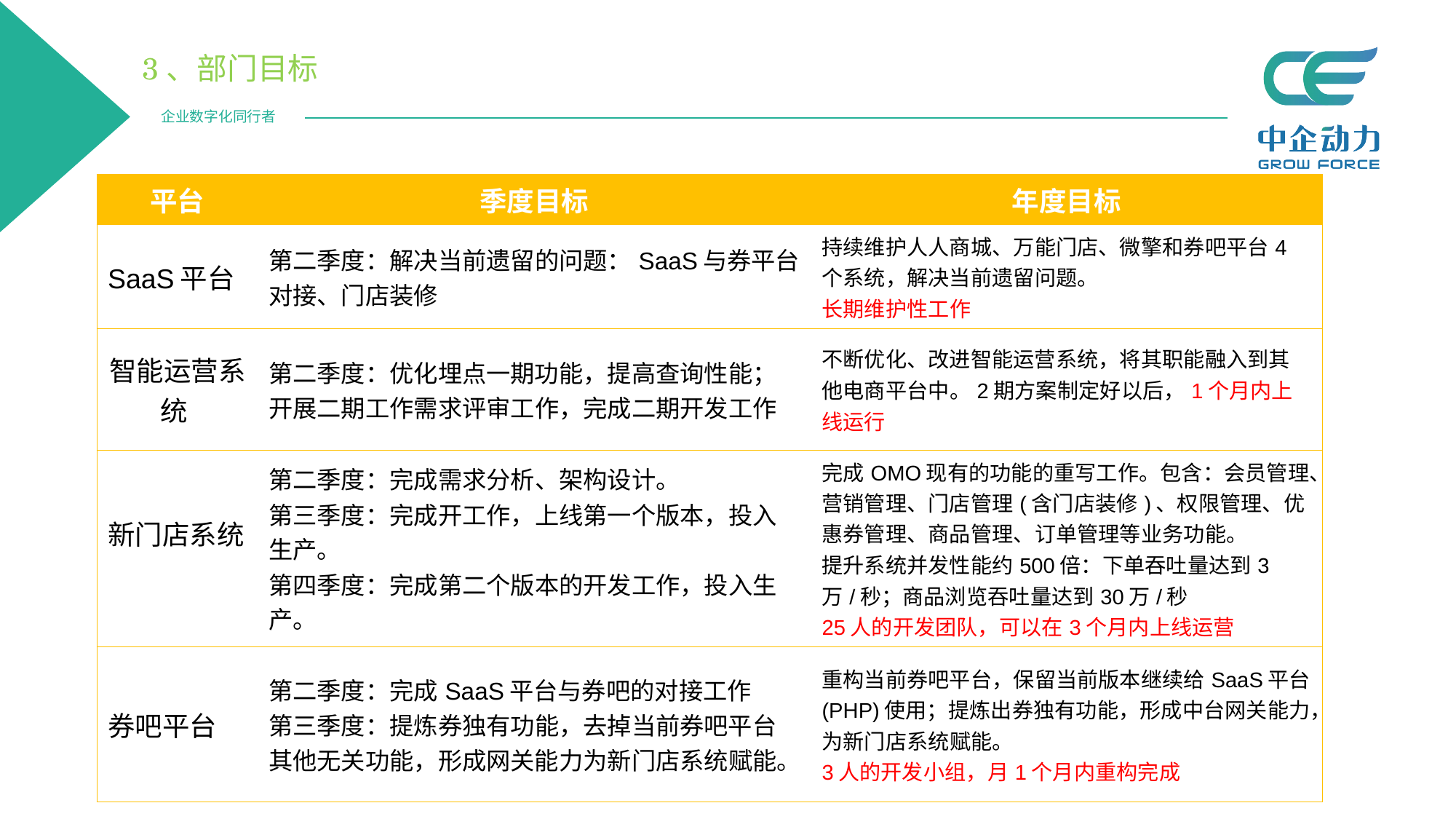

3、部门目标
| 平台 | 季度目标 | 年度目标 |
| --- | --- | --- |
| SaaS平台 | 第二季度：解决当前遗留的问题：SaaS与券平台对接、门店装修 | 持续维护人人商城、万能门店、微擎和券吧平台4个系统，解决当前遗留问题。 长期维护性工作 |
| 智能运营系统 | 第二季度：优化埋点一期功能，提高查询性能；开展二期工作需求评审工作，完成二期开发工作 | 不断优化、改进智能运营系统，将其职能融入到其他电商平台中。2期方案制定好以后，1个月内上线运行 |
| 新门店系统 | 第二季度：完成需求分析、架构设计。 第三季度：完成开工作，上线第一个版本，投入生产。 第四季度：完成第二个版本的开发工作，投入生产。 | 完成OMO现有的功能的重写工作。包含：会员管理、营销管理、门店管理(含门店装修)、权限管理、优惠券管理、商品管理、订单管理等业务功能。 提升系统并发性能约500倍：下单吞吐量达到3万/秒；商品浏览吞吐量达到30万/秒 25人的开发团队，可以在3个月内上线运营 |
| 券吧平台 | 第二季度：完成SaaS平台与券吧的对接工作 第三季度：提炼券独有功能，去掉当前券吧平台其他无关功能，形成网关能力为新门店系统赋能。 | 重构当前券吧平台，保留当前版本继续给SaaS平台(PHP)使用；提炼出券独有功能，形成中台网关能力，为新门店系统赋能。 3人的开发小组，月1个月内重构完成 |